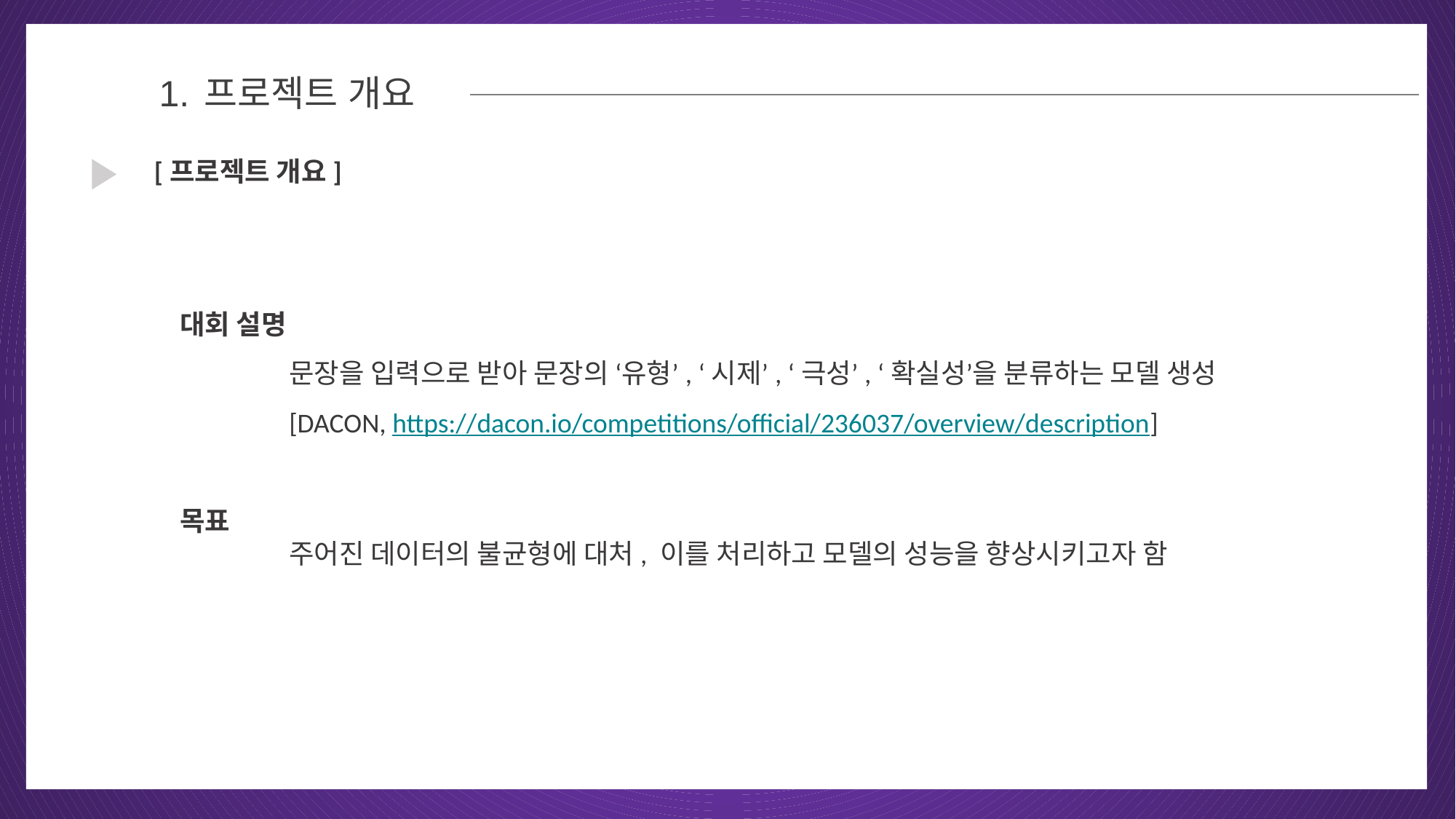

01

프로젝트 개요
▶
[프로젝트 개요]
대회 설명
	문장을 입력으로 받아 문장의 ‘유형’, ‘시제’, ‘극성’, ‘확실성’을 분류하는 모델 생성
	[DACON, https://dacon.io/competitions/official/236037/overview/description]

목표
	주어진 데이터의 불균형에 대처, 이를 처리하고 모델의 성능을 향상시키고자 함